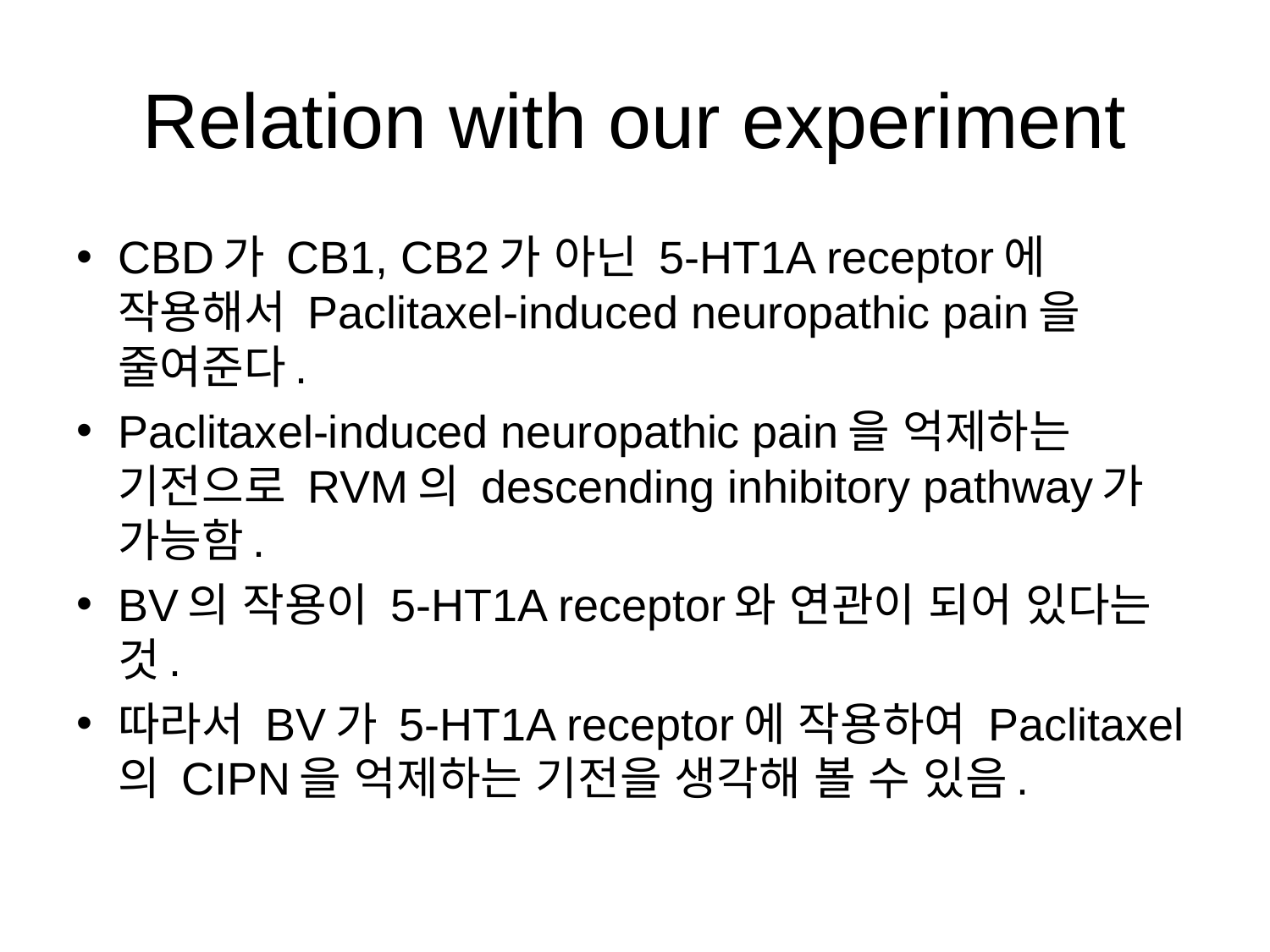

# Relation with our experiment
CBD가 CB1, CB2가 아닌 5-HT1A receptor에 작용해서 Paclitaxel-induced neuropathic pain을 줄여준다.
Paclitaxel-induced neuropathic pain을 억제하는 기전으로 RVM의 descending inhibitory pathway가 가능함.
BV의 작용이 5-HT1A receptor와 연관이 되어 있다는 것.
따라서 BV가 5-HT1A receptor에 작용하여 Paclitaxel의 CIPN을 억제하는 기전을 생각해 볼 수 있음.